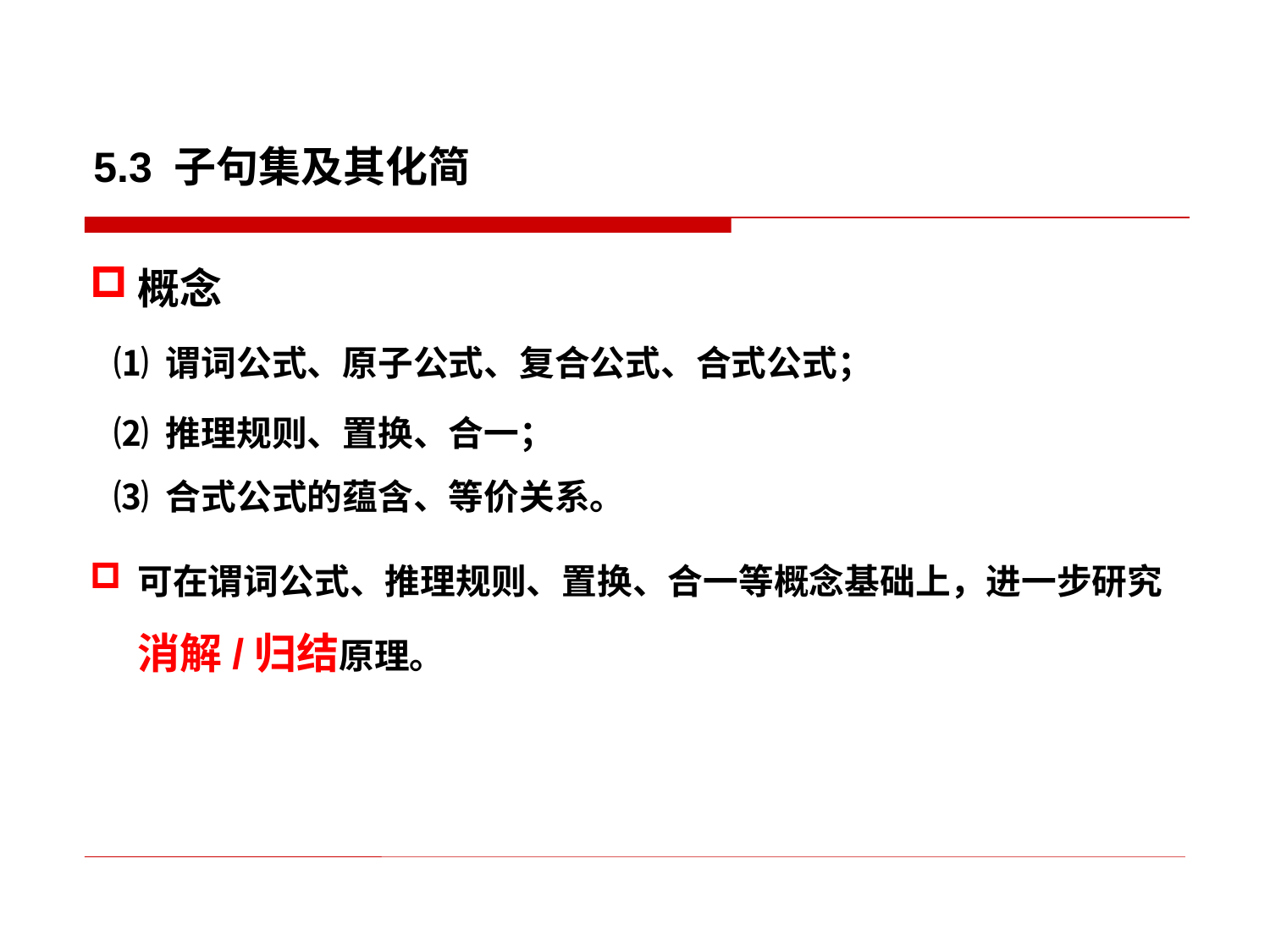

# 5.3 子句集及其化简
概念
   ⑴ 谓词公式、原子公式、复合公式、合式公式；
   ⑵ 推理规则、置换、合一；
   ⑶ 合式公式的蕴含、等价关系。
可在谓词公式、推理规则、置换、合一等概念基础上，进一步研究消解/归结原理。